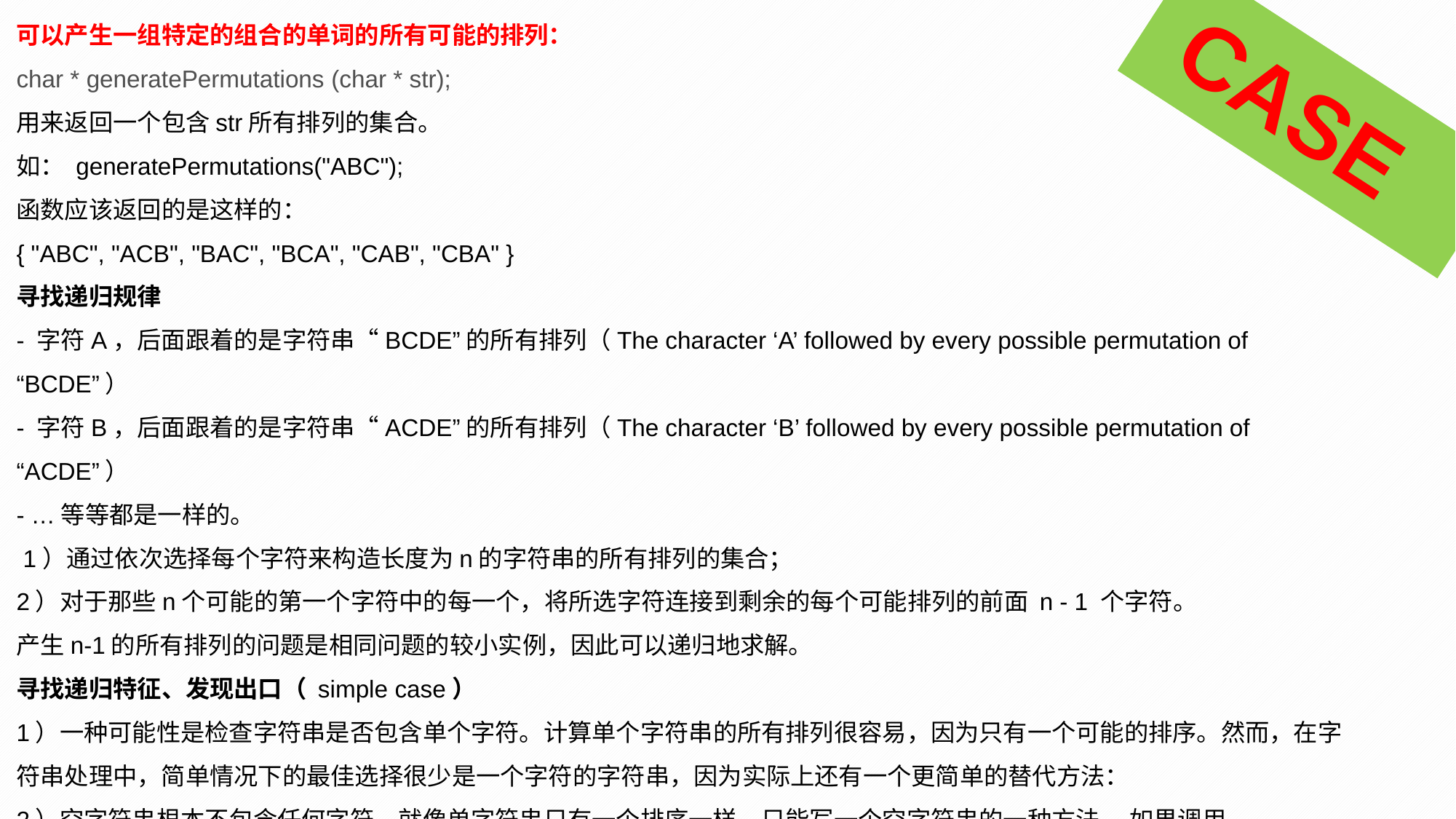

可以产生一组特定的组合的单词的所有可能的排列：
char * generatePermutations (char * str);
用来返回一个包含str所有排列的集合。
如： generatePermutations("ABC");
函数应该返回的是这样的：
{ "ABC", "ACB", "BAC", "BCA", "CAB", "CBA" }
寻找递归规律
- 字符A，后面跟着的是字符串“BCDE”的所有排列（The character ‘A’ followed by every possible permutation of “BCDE”）
- 字符B，后面跟着的是字符串“ACDE”的所有排列（The character ‘B’ followed by every possible permutation of “ACDE”）
- …等等都是一样的。
 1）通过依次选择每个字符来构造长度为n的字符串的所有排列的集合；
2）对于那些n个可能的第一个字符中的每一个，将所选字符连接到剩余的每个可能排列的前面 n - 1 个字符。
产生n-1的所有排列的问题是相同问题的较小实例，因此可以递归地求解。
寻找递归特征、发现出口（ simple case）
1）一种可能性是检查字符串是否包含单个字符。计算单个字符串的所有排列很容易，因为只有一个可能的排序。然而，在字符串处理中，简单情况下的最佳选择很少是一个字符的字符串，因为实际上还有一个更简单的替代方法：
2）空字符串根本不包含任何字符。就像单字符串只有一个排序一样，只能写一个空字符串的一种方法。 如果调用generatePermutations（“”），则应该返回一个包含单个元素的集合，就是空字符串(\0) 。
CASE